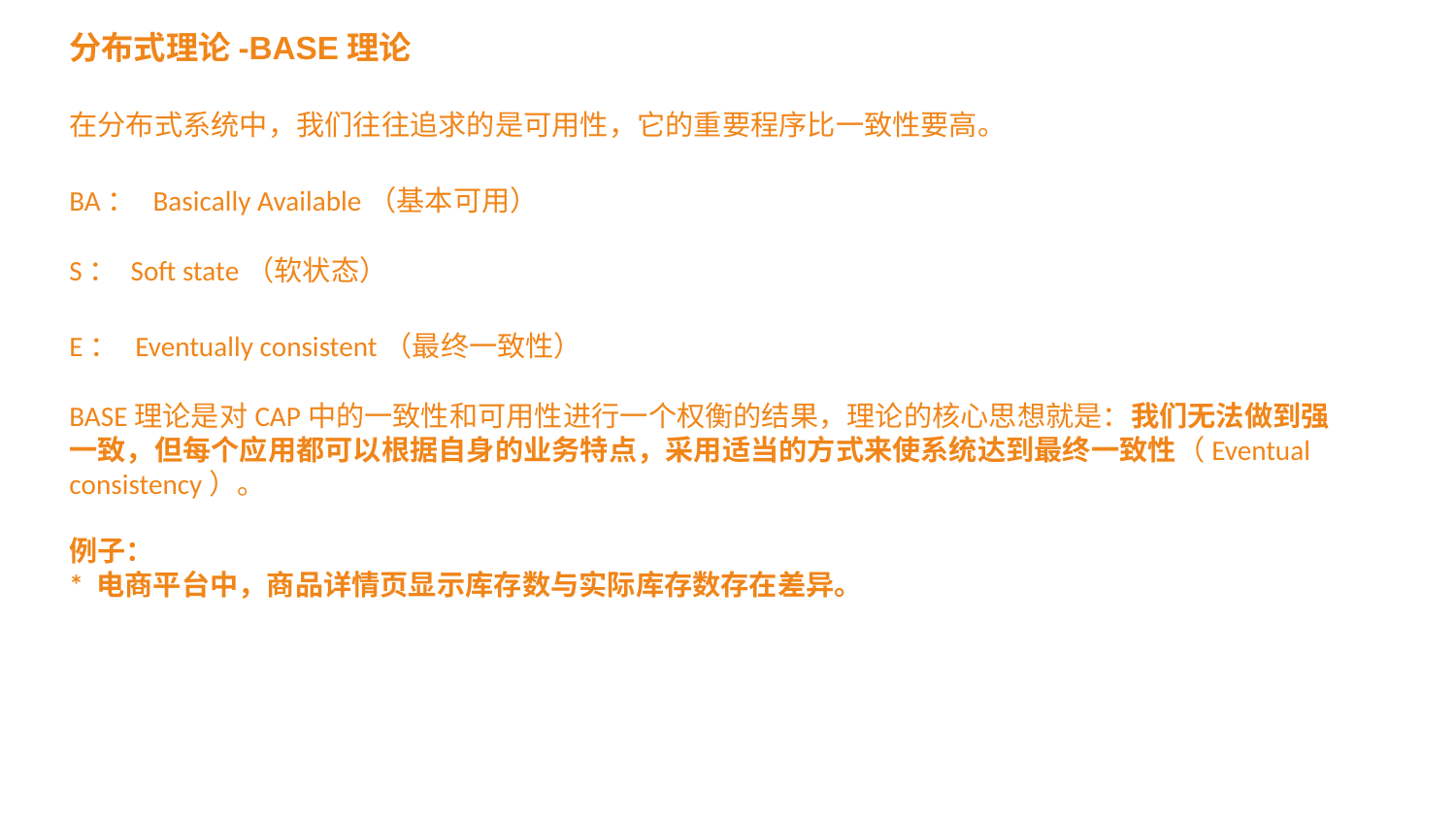

分布式理论-BASE理论
在分布式系统中，我们往往追求的是可用性，它的重要程序比一致性要高。

BA： Basically Available（基本可用）

S： Soft state（软状态）

E： Eventually consistent（最终一致性）

BASE理论是对CAP中的一致性和可用性进行一个权衡的结果，理论的核心思想就是：我们无法做到强一致，但每个应用都可以根据自身的业务特点，采用适当的方式来使系统达到最终一致性（Eventual consistency）。

例子：
* 电商平台中，商品详情页显示库存数与实际库存数存在差异。